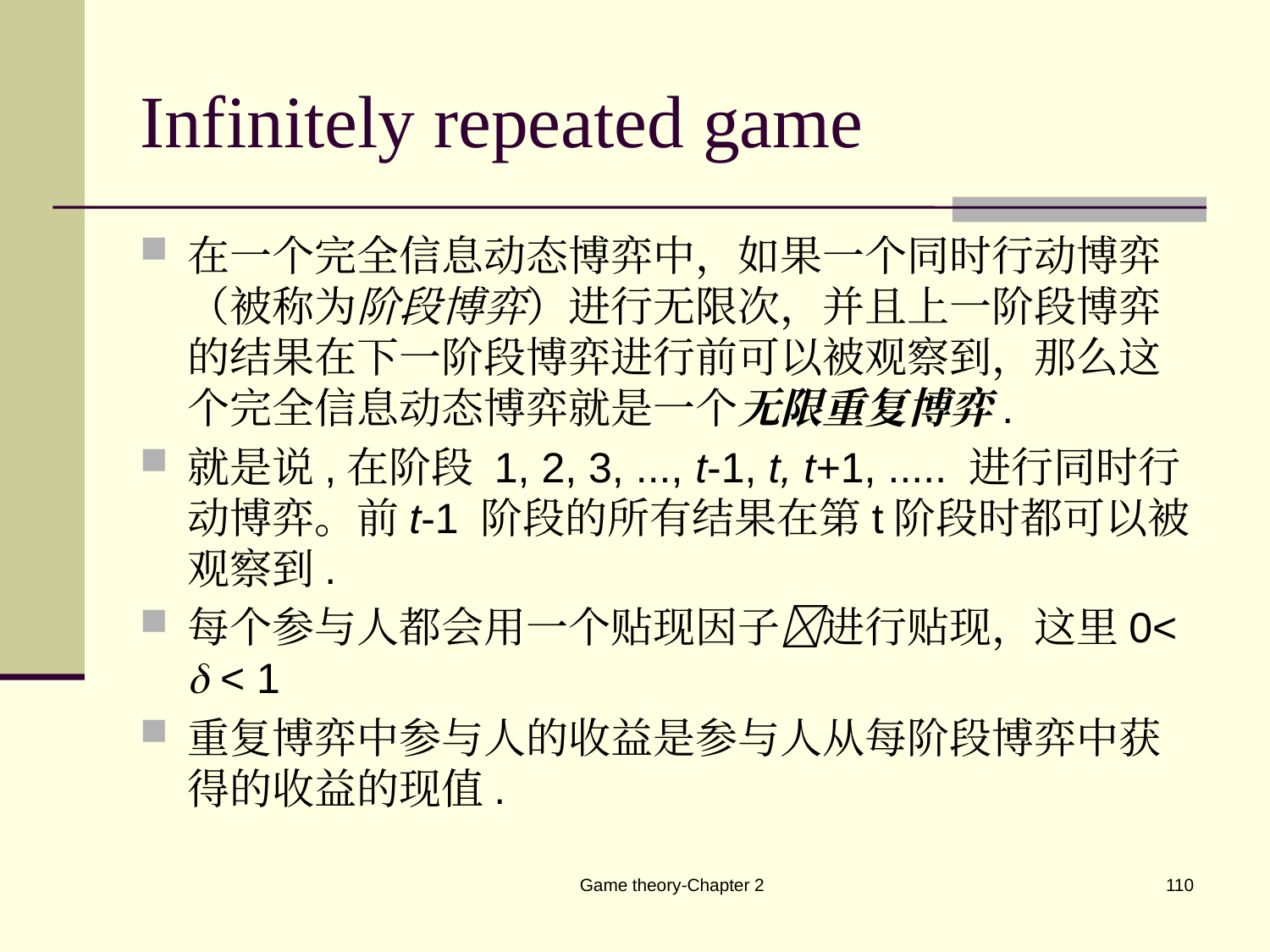

# Infinitely repeated game
在一个完全信息动态博弈中，如果一个同时行动博弈（被称为阶段博弈）进行无限次，并且上一阶段博弈的结果在下一阶段博弈进行前可以被观察到，那么这个完全信息动态博弈就是一个无限重复博弈.
就是说,在阶段 1, 2, 3, ..., t-1, t, t+1, ..... 进行同时行动博弈。前t-1 阶段的所有结果在第t阶段时都可以被观察到.
每个参与人都会用一个贴现因子δ进行贴现，这里0< δ < 1
重复博弈中参与人的收益是参与人从每阶段博弈中获得的收益的现值.
Game theory-Chapter 2
110